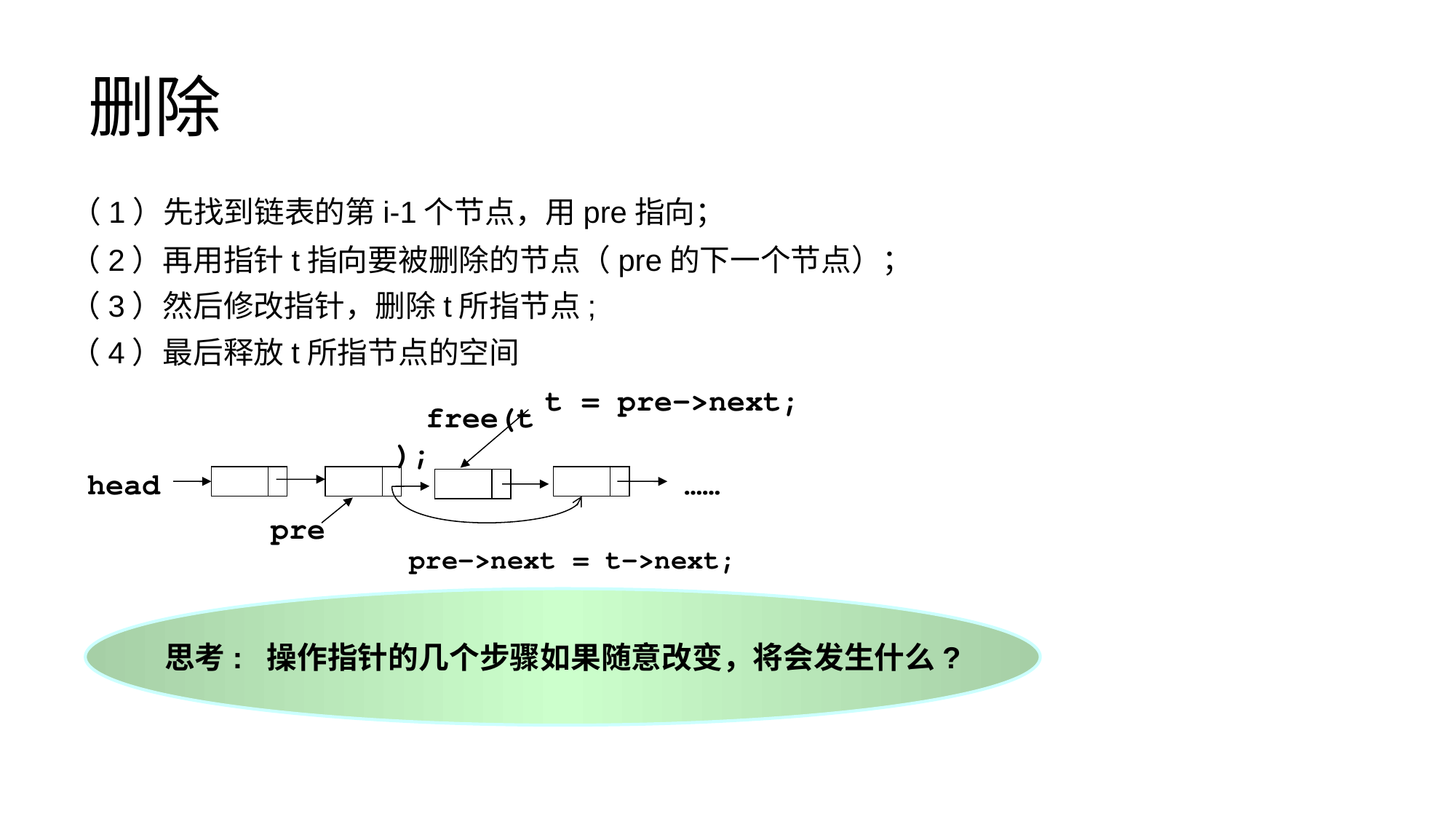

# 删除
（1）先找到链表的第i-1个节点，用pre指向；
（2）再用指针t指向要被删除的节点（pre的下一个节点）；
（3）然后修改指针，删除t所指节点;
（4）最后释放t所指节点的空间
t = pre->next;

free(t);
head

……

pre->next = t->next;

pre
思考:  操作指针的几个步骤如果随意改变，将会发生什么?